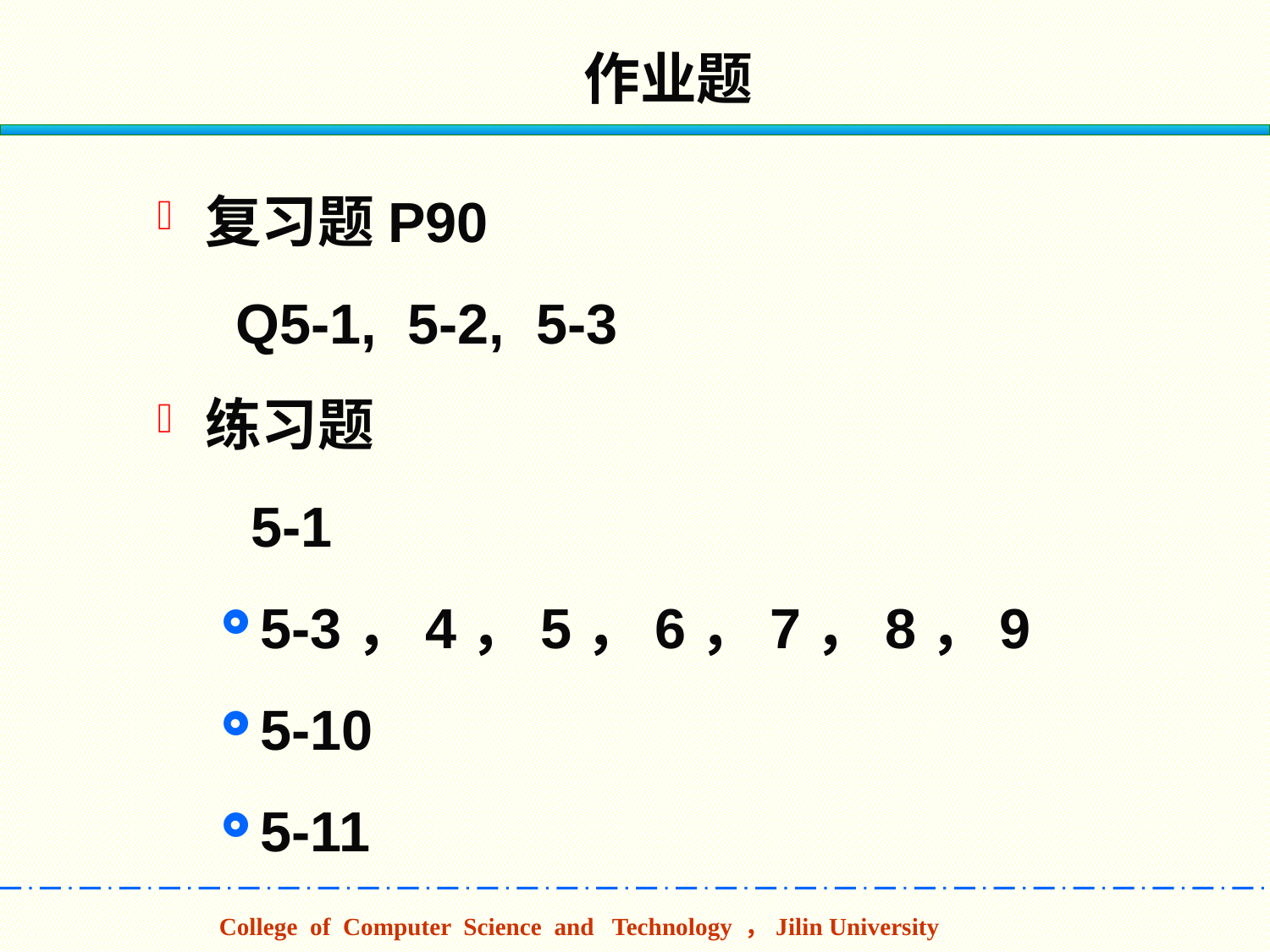

作业题
复习题P90
     Q5-1,  5-2,  5-3
练习题
      5-1
5-3，4，5，6，7，8，9
5-10
5-11